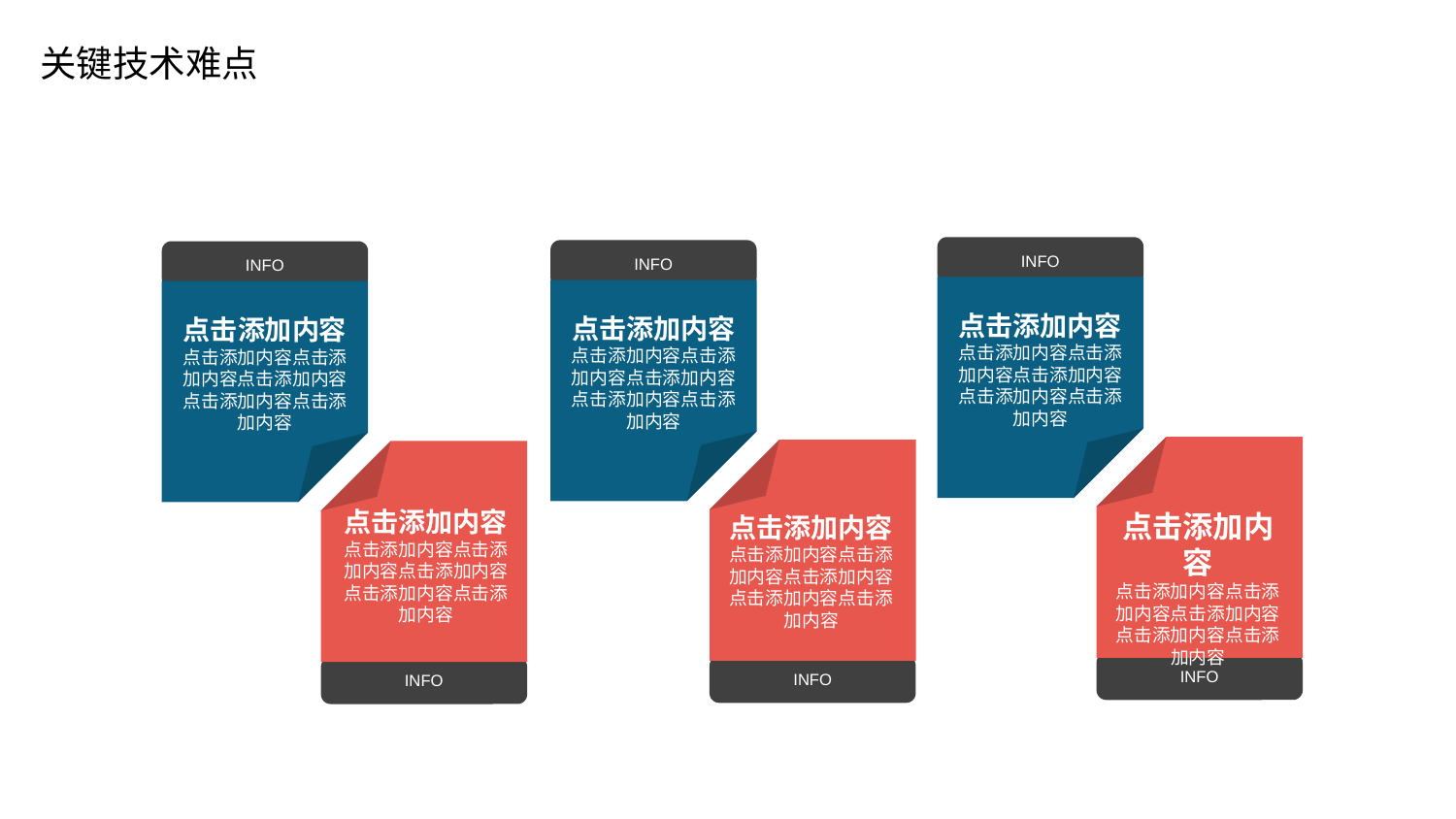

INFO

点击添加内容
点击添加内容点击添加内容点击添加内容点击添加内容点击添加内容
INFO

点击添加内容
点击添加内容点击添加内容点击添加内容点击添加内容点击添加内容
INFO

点击添加内容
点击添加内容点击添加内容点击添加内容点击添加内容点击添加内容

点击添加内容
点击添加内容点击添加内容点击添加内容点击添加内容点击添加内容
INFO

点击添加内容
点击添加内容点击添加内容点击添加内容点击添加内容点击添加内容
INFO

点击添加内容
点击添加内容点击添加内容点击添加内容点击添加内容点击添加内容
INFO